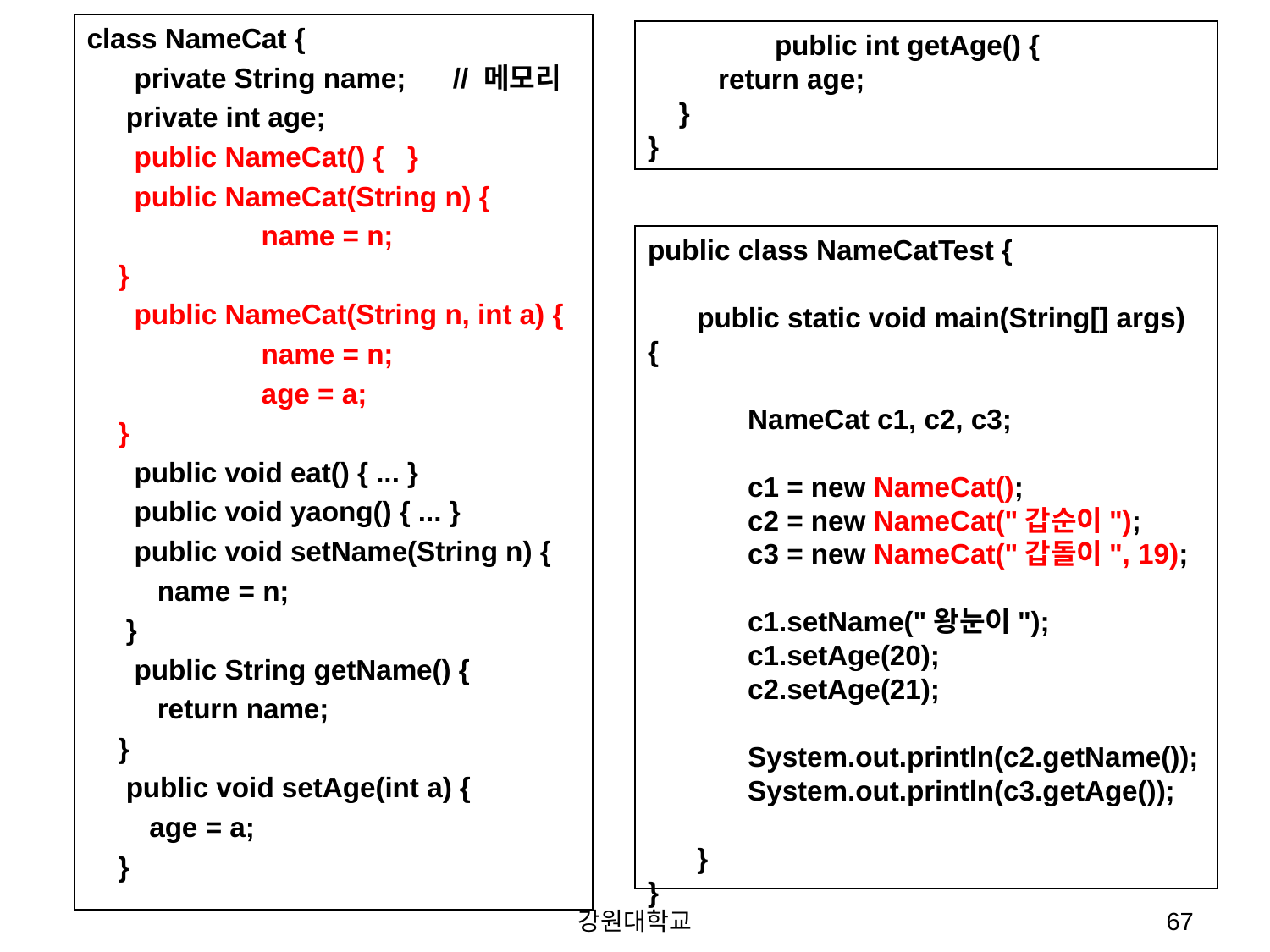

class NameCat {
	private String name;      // 메모리
     private int age;
	public NameCat() {   }
	public NameCat(String n) {
		name = n;
    }
	public NameCat(String n, int a) {
		name = n;
		age = a;
    }
	public void eat() { ... }
	public void yaong() { ... }
	public void setName(String n) {
         name = n;
     }
	public String getName() {
         return name;
    }
     public void setAge(int a) {
        age = a;
    }
	public int getAge() {
         return age;
    }
}
public class NameCatTest {

	public static void main(String[] args) {

		NameCat c1, c2, c3;

		c1 = new NameCat();
		c2 = new NameCat("갑순이");
		c3 = new NameCat("갑돌이", 19);

		c1.setName("왕눈이");
		c1.setAge(20);
		c2.setAge(21);

		System.out.println(c2.getName());
		System.out.println(c3.getAge());

	}
}

강원대학교
67